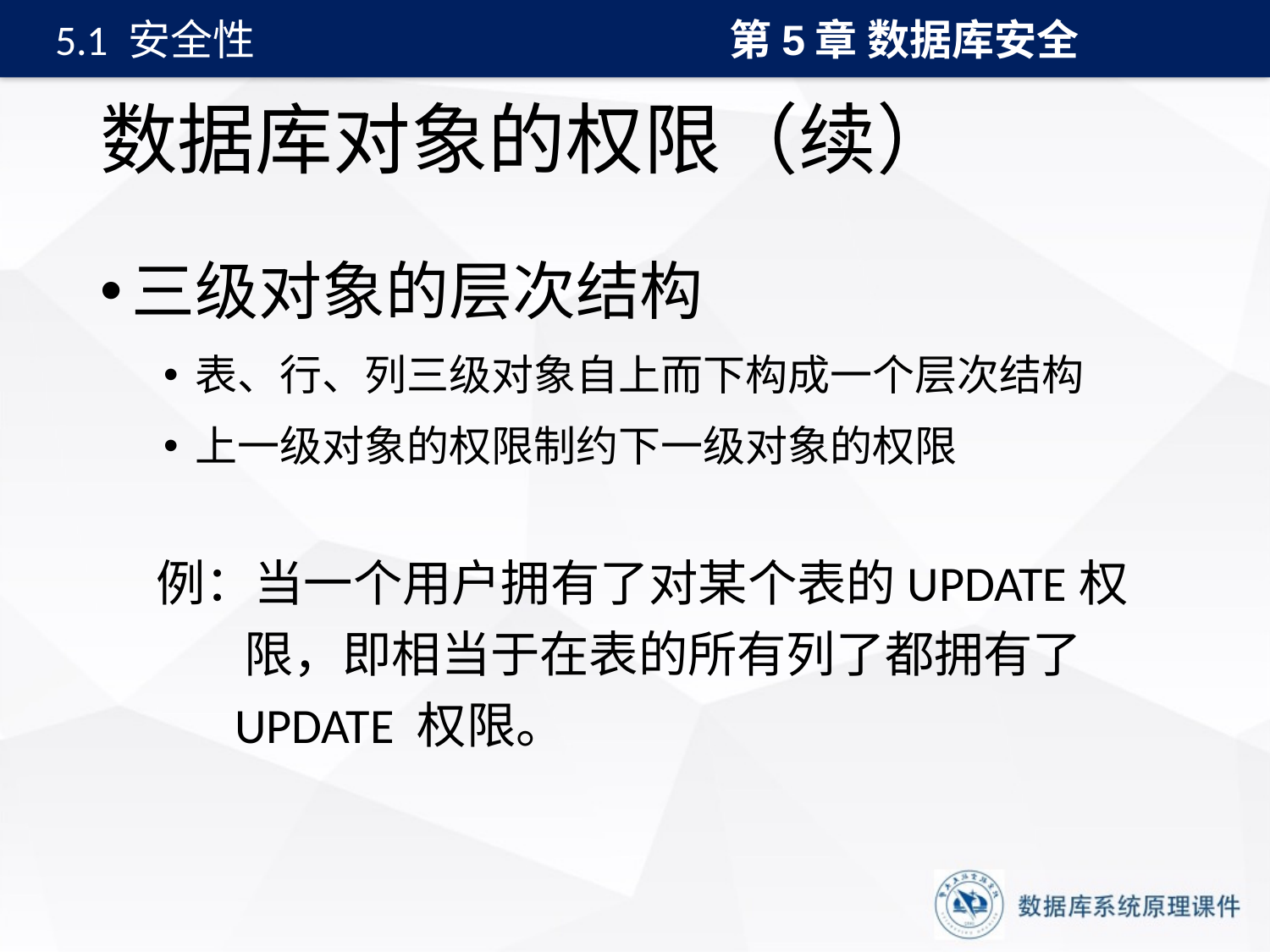

第5章 数据库安全
5.1 安全性
# 数据库对象的权限（续）
三级对象的层次结构
表、行、列三级对象自上而下构成一个层次结构
上一级对象的权限制约下一级对象的权限

    例：当一个用户拥有了对某个表的UPDATE权
            限，即相当于在表的所有列了都拥有了
            UPDATE 权限。